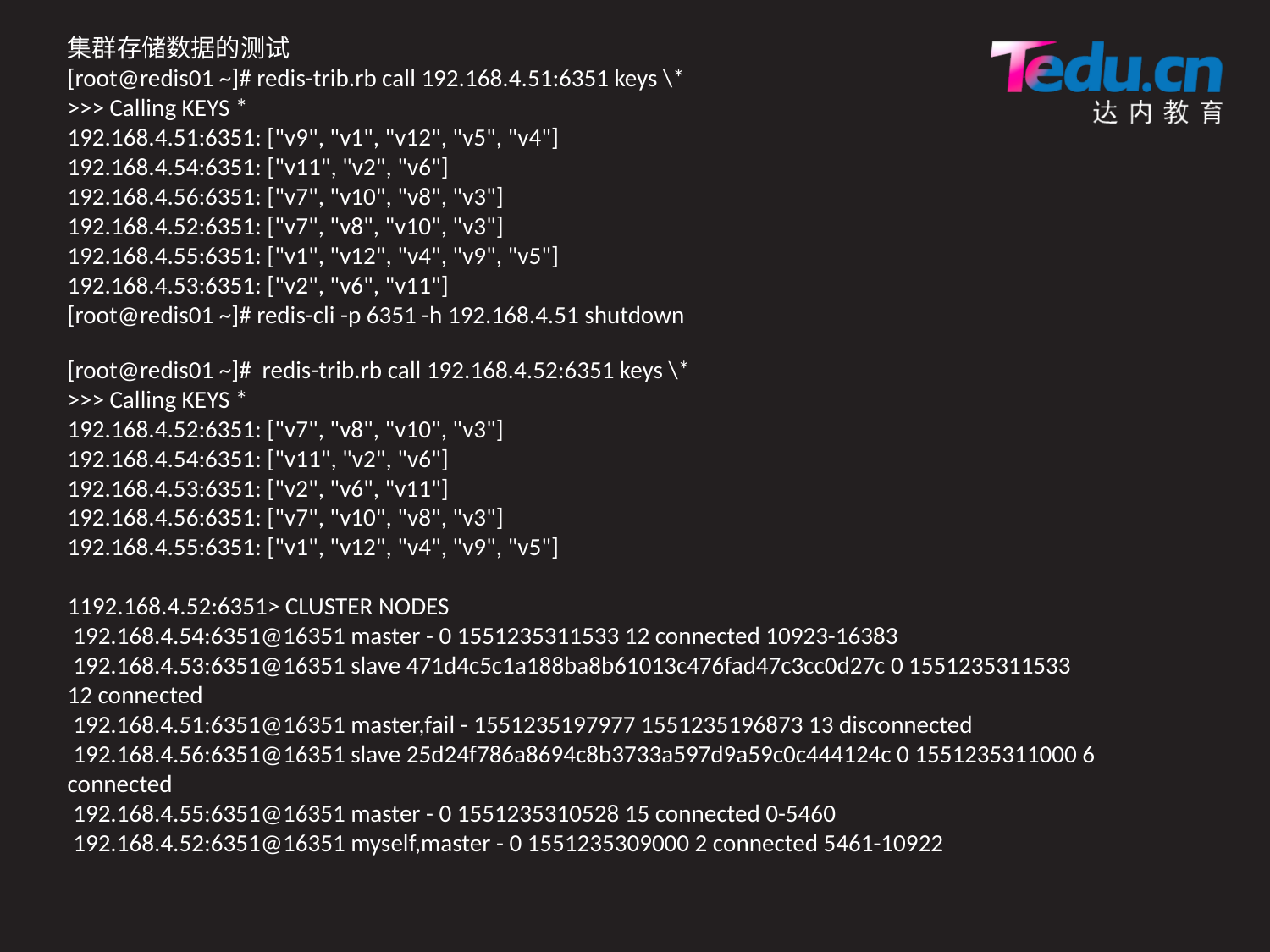

集群存储数据的测试
[root@redis01 ~]# redis-trib.rb call 192.168.4.51:6351 keys \*
>>> Calling KEYS *
192.168.4.51:6351: ["v9", "v1", "v12", "v5", "v4"]
192.168.4.54:6351: ["v11", "v2", "v6"]
192.168.4.56:6351: ["v7", "v10", "v8", "v3"]
192.168.4.52:6351: ["v7", "v8", "v10", "v3"]
192.168.4.55:6351: ["v1", "v12", "v4", "v9", "v5"]
192.168.4.53:6351: ["v2", "v6", "v11"]
[root@redis01 ~]# redis-cli -p 6351 -h 192.168.4.51 shutdown

[root@redis01 ~]#  redis-trib.rb call 192.168.4.52:6351 keys \*
>>> Calling KEYS *
192.168.4.52:6351: ["v7", "v8", "v10", "v3"]
192.168.4.54:6351: ["v11", "v2", "v6"]
192.168.4.53:6351: ["v2", "v6", "v11"]
192.168.4.56:6351: ["v7", "v10", "v8", "v3"]
192.168.4.55:6351: ["v1", "v12", "v4", "v9", "v5"]

1192.168.4.52:6351> CLUSTER NODES
 192.168.4.54:6351@16351 master - 0 1551235311533 12 connected 10923-16383
 192.168.4.53:6351@16351 slave 471d4c5c1a188ba8b61013c476fad47c3cc0d27c 0 1551235311533 12 connected
 192.168.4.51:6351@16351 master,fail - 1551235197977 1551235196873 13 disconnected
 192.168.4.56:6351@16351 slave 25d24f786a8694c8b3733a597d9a59c0c444124c 0 1551235311000 6 connected
 192.168.4.55:6351@16351 master - 0 1551235310528 15 connected 0-5460
 192.168.4.52:6351@16351 myself,master - 0 1551235309000 2 connected 5461-10922